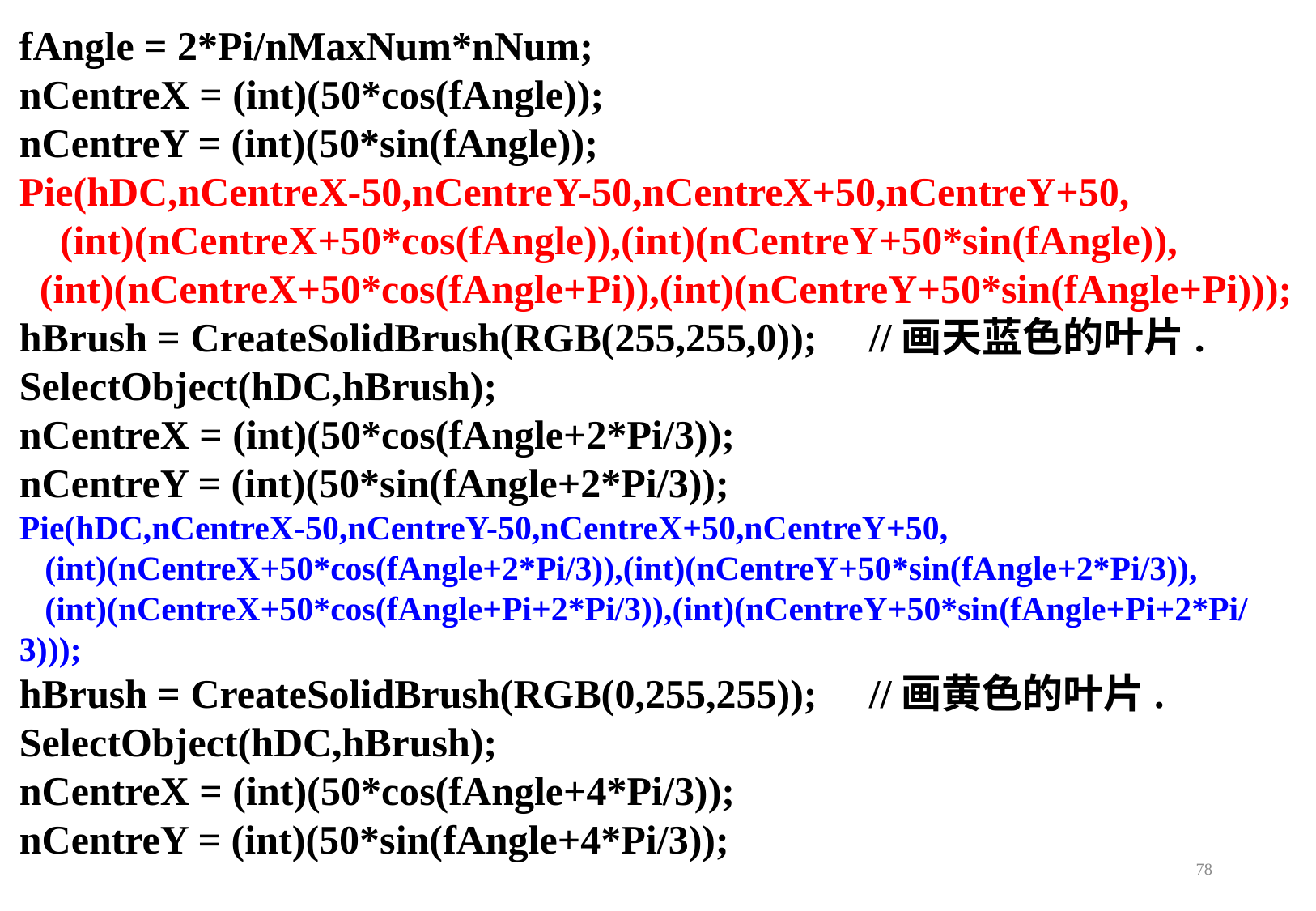

fAngle = 2*Pi/nMaxNum*nNum;
nCentreX = (int)(50*cos(fAngle));
nCentreY = (int)(50*sin(fAngle));
Pie(hDC,nCentreX-50,nCentreY-50,nCentreX+50,nCentreY+50,
    (int)(nCentreX+50*cos(fAngle)),(int)(nCentreY+50*sin(fAngle)),
  (int)(nCentreX+50*cos(fAngle+Pi)),(int)(nCentreY+50*sin(fAngle+Pi)));
hBrush = CreateSolidBrush(RGB(255,255,0));	//画天蓝色的叶片.
SelectObject(hDC,hBrush);
nCentreX = (int)(50*cos(fAngle+2*Pi/3));
nCentreY = (int)(50*sin(fAngle+2*Pi/3));
Pie(hDC,nCentreX-50,nCentreY-50,nCentreX+50,nCentreY+50,
   (int)(nCentreX+50*cos(fAngle+2*Pi/3)),(int)(nCentreY+50*sin(fAngle+2*Pi/3)),
   (int)(nCentreX+50*cos(fAngle+Pi+2*Pi/3)),(int)(nCentreY+50*sin(fAngle+Pi+2*Pi/3)));
hBrush = CreateSolidBrush(RGB(0,255,255));	//画黄色的叶片.
SelectObject(hDC,hBrush);
nCentreX = (int)(50*cos(fAngle+4*Pi/3));
nCentreY = (int)(50*sin(fAngle+4*Pi/3));
78